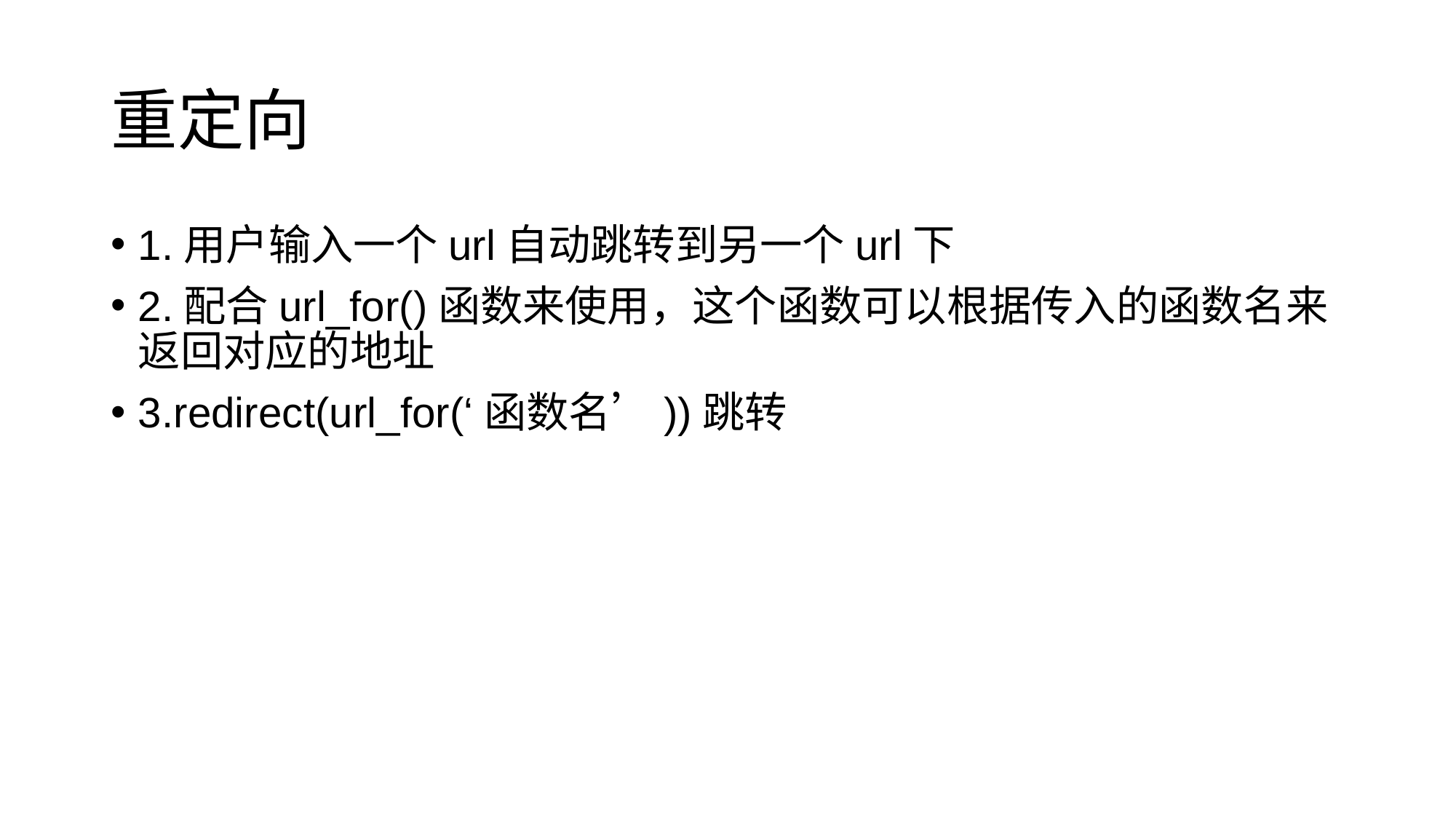

# 重定向
1.用户输入一个url自动跳转到另一个url下
2.配合url_for()函数来使用，这个函数可以根据传入的函数名来返回对应的地址
3.redirect(url_for(‘函数名’))跳转